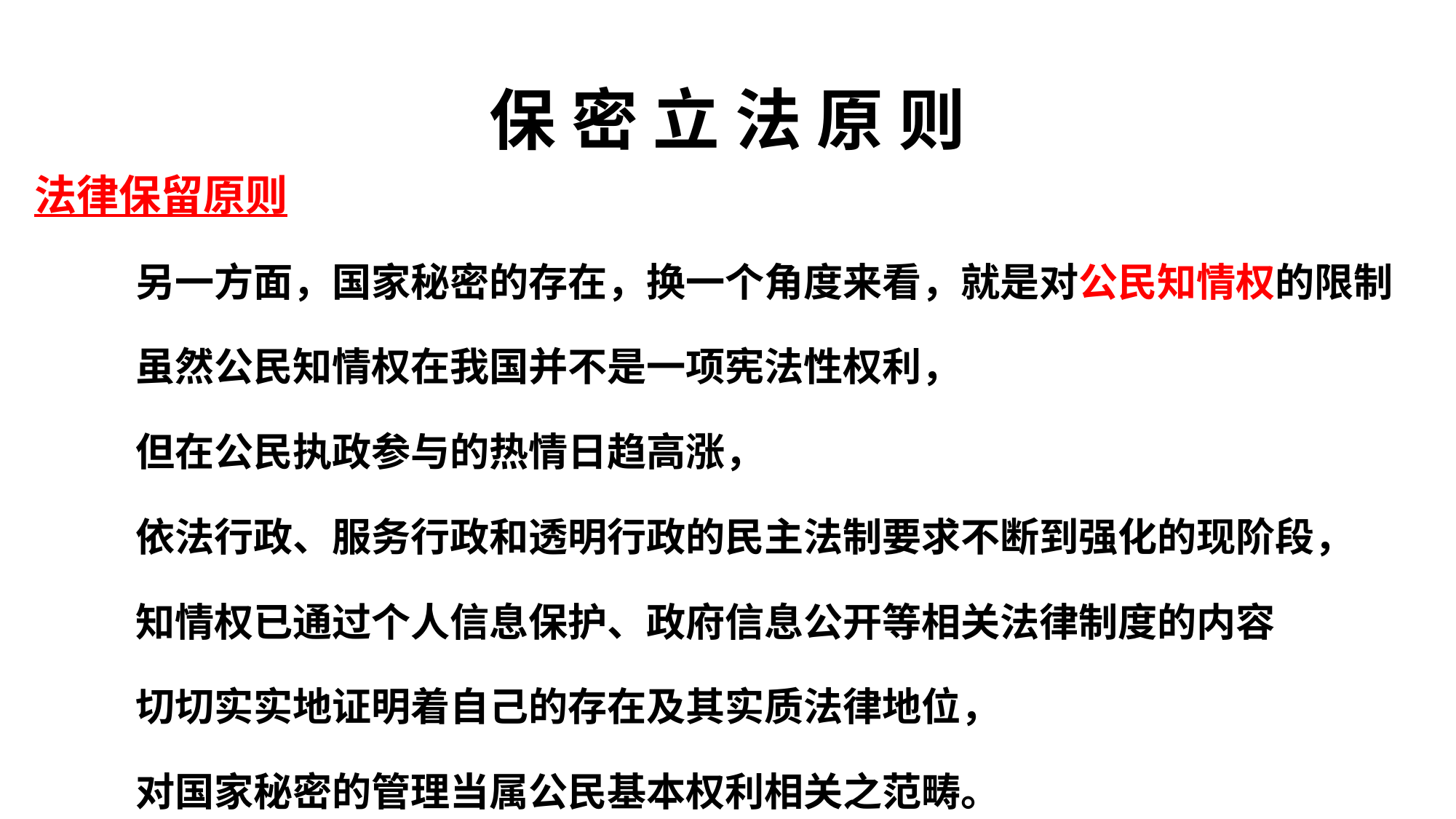

# 保 密 立 法 原 则
法律保留原则
	另一方面，国家秘密的存在，换一个角度来看，就是对公民知情权的限制
	虽然公民知情权在我国并不是一项宪法性权利，
	但在公民执政参与的热情日趋高涨，
	依法行政、服务行政和透明行政的民主法制要求不断到强化的现阶段，
	知情权已通过个人信息保护、政府信息公开等相关法律制度的内容
	切切实实地证明着自己的存在及其实质法律地位，
	对国家秘密的管理当属公民基本权利相关之范畴。